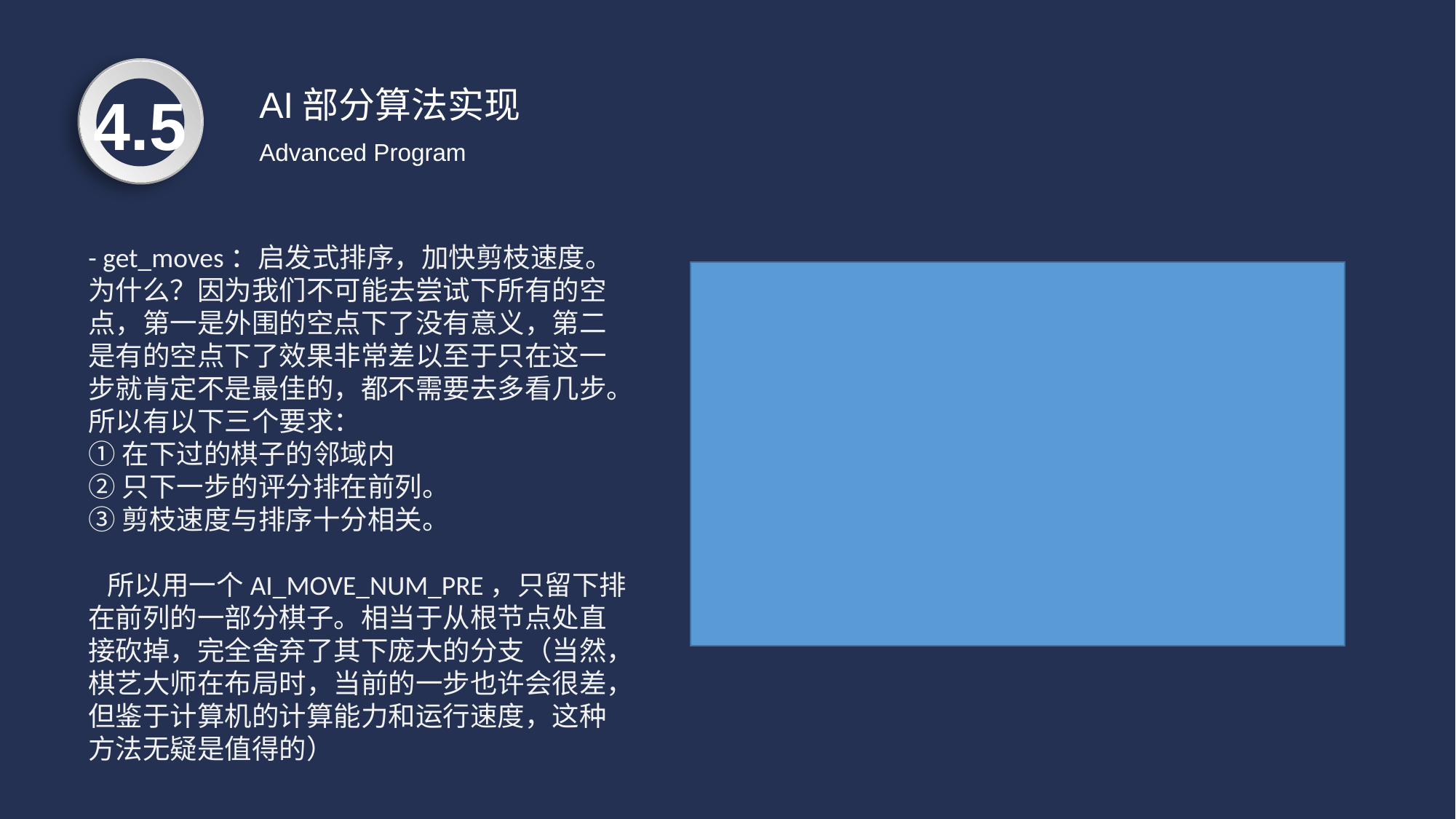

AI部分算法实现
4.5
Advanced Program
- get_moves：启发式排序，加快剪枝速度。为什么？因为我们不可能去尝试下所有的空点，第一是外围的空点下了没有意义，第二是有的空点下了效果非常差以至于只在这一步就肯定不是最佳的，都不需要去多看几步。所以有以下三个要求：
①在下过的棋子的邻域内
②只下一步的评分排在前列。
③剪枝速度与排序十分相关。

  所以用一个AI_MOVE_NUM_PRE，只留下排在前列的一部分棋子。相当于从根节点处直接砍掉，完全舍弃了其下庞大的分支（当然，棋艺大师在布局时，当前的一步也许会很差，但鉴于计算机的计算能力和运行速度，这种方法无疑是值得的）